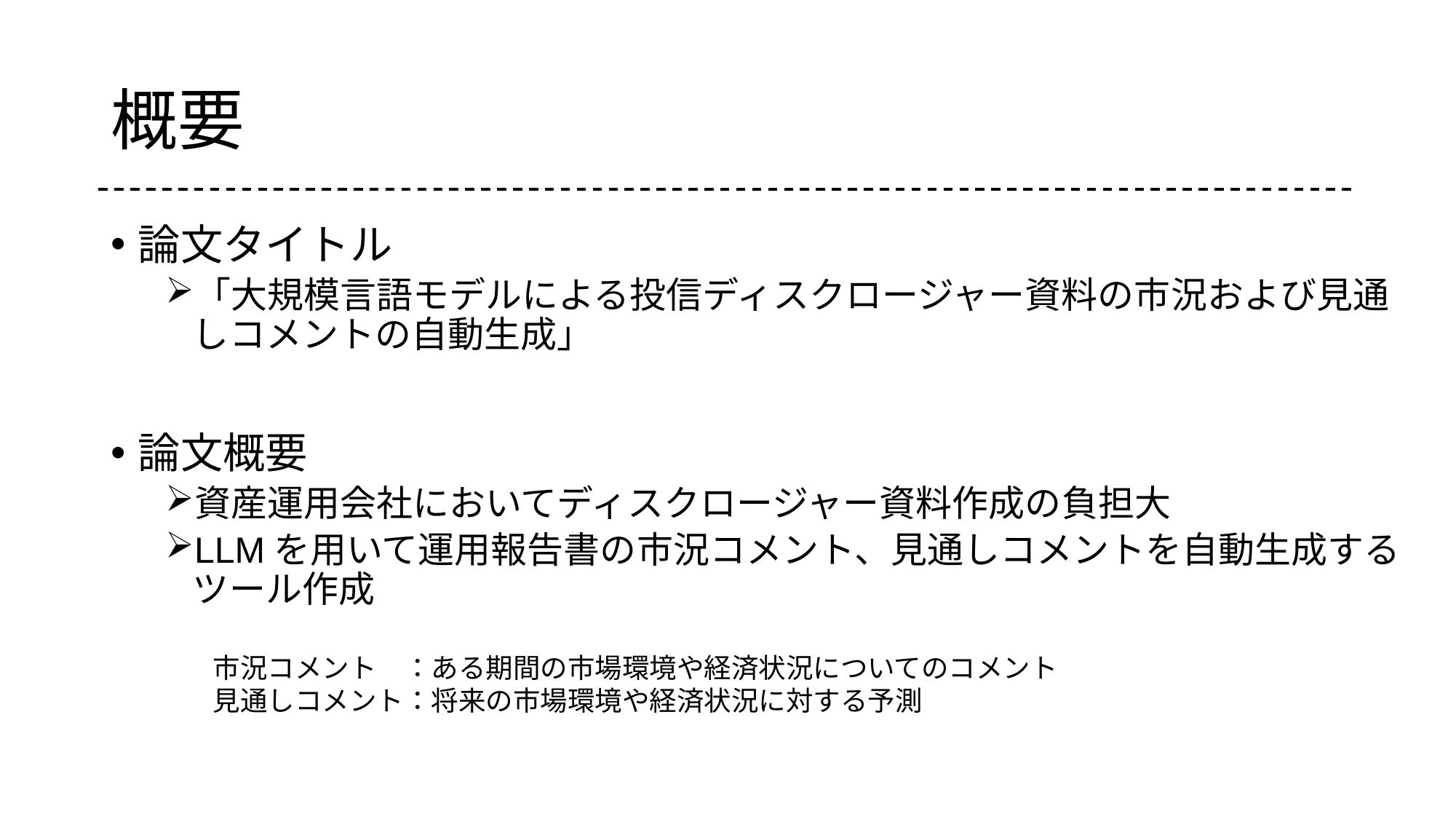

# 概要
論文タイトル
「大規模言語モデルによる投信ディスクロージャー資料の市況および見通しコメントの自動生成」

論文概要
資産運用会社においてディスクロージャー資料作成の負担大
LLMを用いて運用報告書の市況コメント、見通しコメントを自動生成するツール作成

市況コメント　：ある期間の市場環境や経済状況についてのコメント
見通しコメント：将来の市場環境や経済状況に対する予測